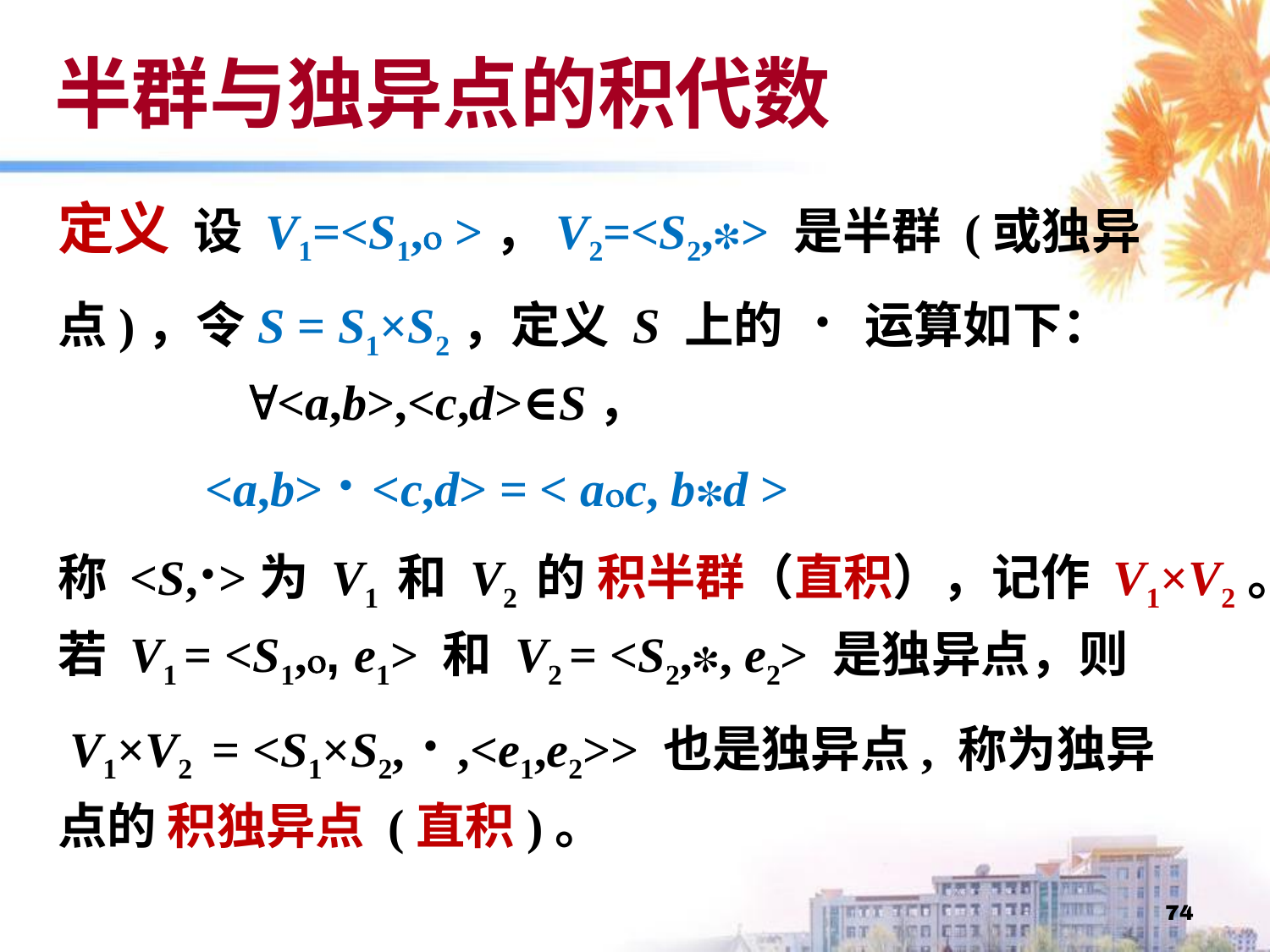

# 半群与独异点的积代数
定义  设 V1=<S1,ο >，V2=<S2,∗> 是半群 (或独异
点)，令S = S1×S2，定义 S 上的 · 运算如下：
               ∀<a,b>,<c,d>∈S，
            <a,b> · <c,d> = < aοc, b∗d >
称 <S,·>为 V1 和 V2 的 积半群（直积），记作 V1×V2。
若 V1 = <S1,ο, e1> 和 V2 = <S2,∗, e2> 是独异点，则
 V1×V2  = <S1×S2, · ,<e1,e2>> 也是独异点, 称为独异
点的 积独异点 (直积)。
74